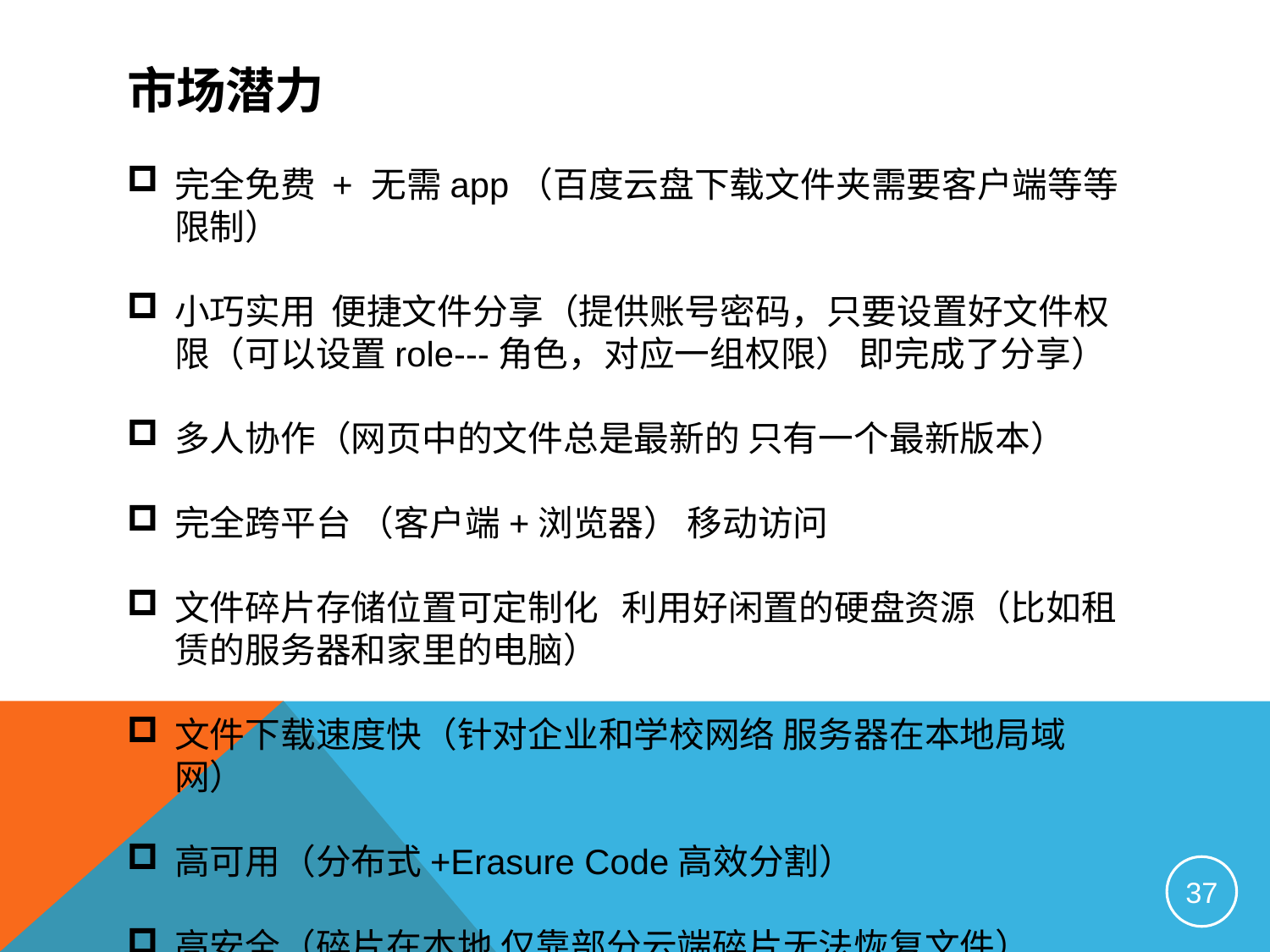

# 市场潜力
完全免费 + 无需app（百度云盘下载文件夹需要客户端等等限制）

小巧实用  便捷文件分享（提供账号密码，只要设置好文件权限（可以设置role---角色，对应一组权限） 即完成了分享）

多人协作（网页中的文件总是最新的 只有一个最新版本）

完全跨平台 （客户端+浏览器） 移动访问

文件碎片存储位置可定制化   利用好闲置的硬盘资源（比如租赁的服务器和家里的电脑）

文件下载速度快（针对企业和学校网络 服务器在本地局域网）

高可用（分布式+Erasure Code高效分割）

高安全（碎片在本地 仅靠部分云端碎片无法恢复文件）
37